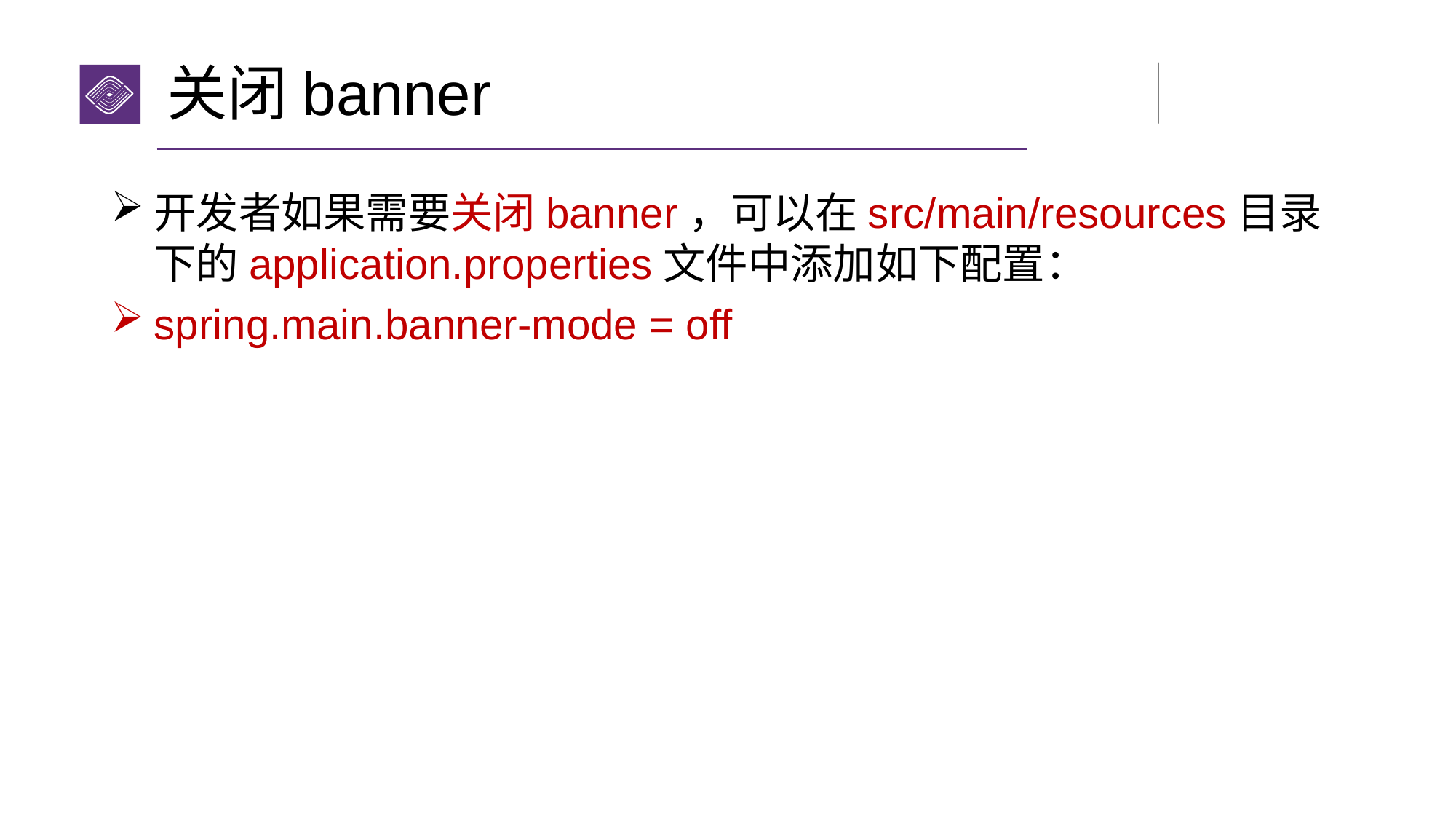

# 关闭banner
开发者如果需要关闭banner，可以在src/main/resources目录下的application.properties文件中添加如下配置：
spring.main.banner-mode = off

13